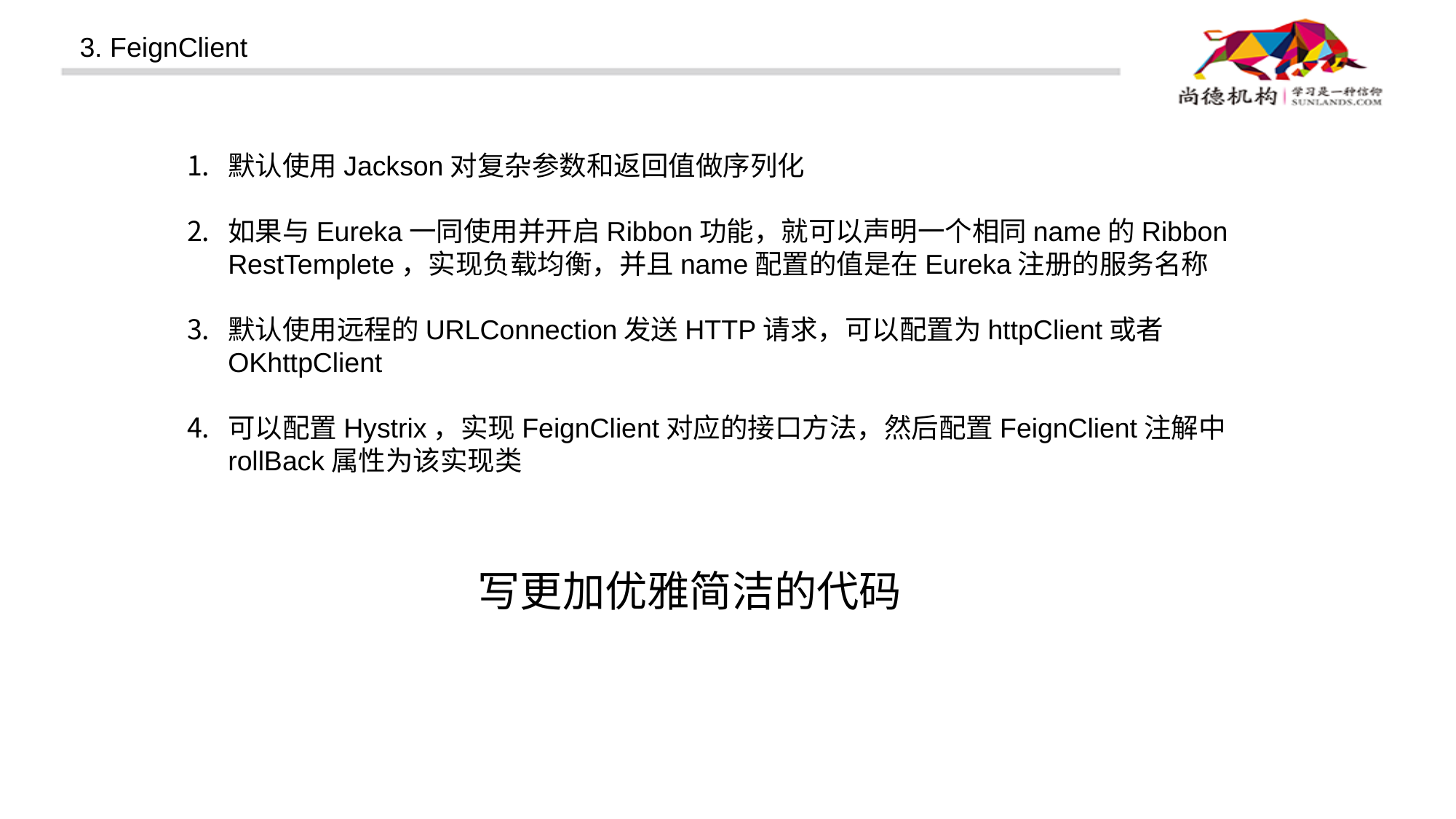

3. FeignClient
默认使用Jackson对复杂参数和返回值做序列化

如果与Eureka一同使用并开启Ribbon功能，就可以声明一个相同name的Ribbon RestTemplete，实现负载均衡，并且name配置的值是在Eureka注册的服务名称

默认使用远程的URLConnection发送HTTP请求，可以配置为httpClient或者OKhttpClient

可以配置Hystrix，实现FeignClient对应的接口方法，然后配置FeignClient注解中rollBack属性为该实现类

写更加优雅简洁的代码